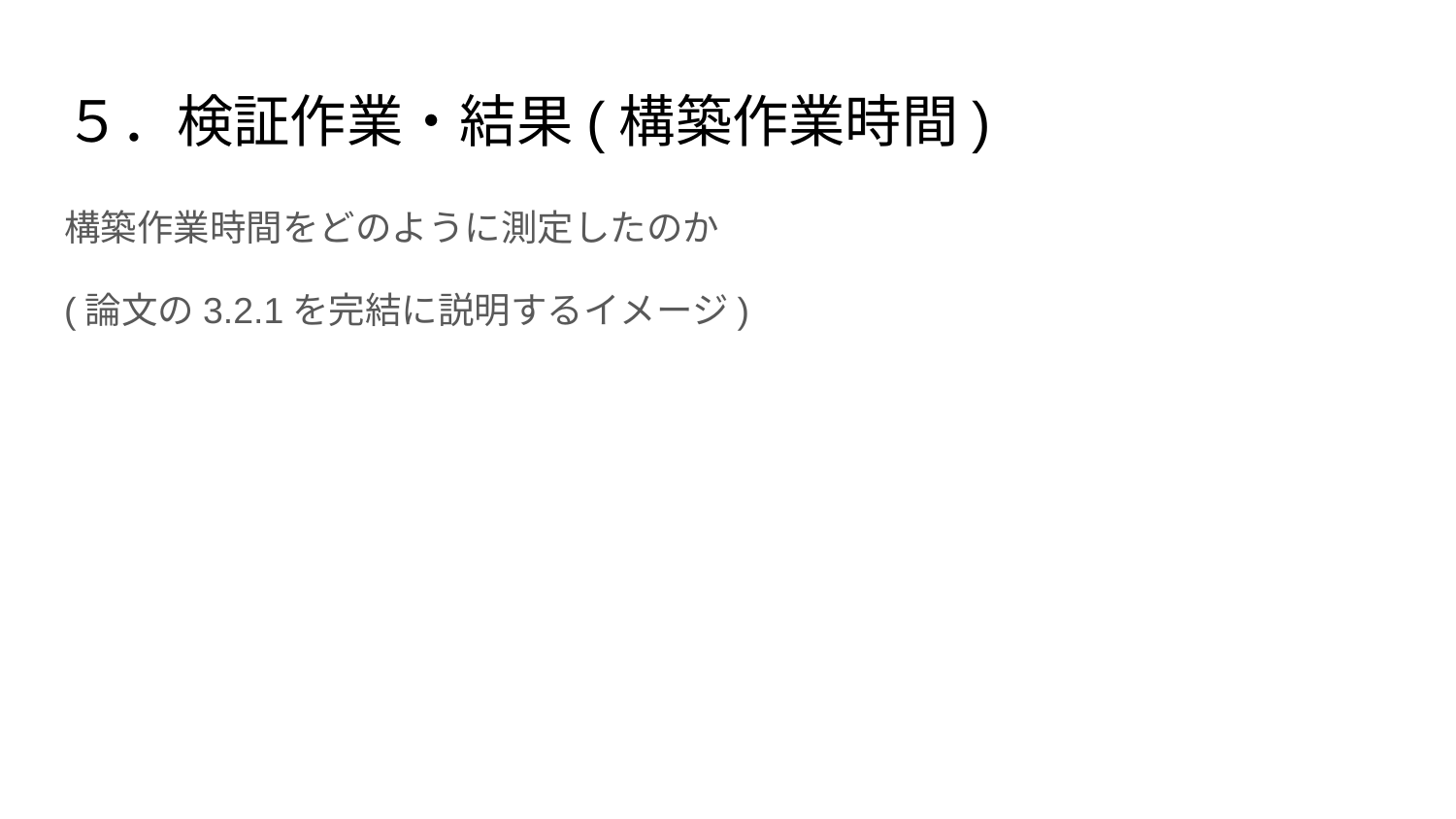

# ５．検証作業・結果(構築作業時間)
構築作業時間をどのように測定したのか
(論文の3.2.1を完結に説明するイメージ)